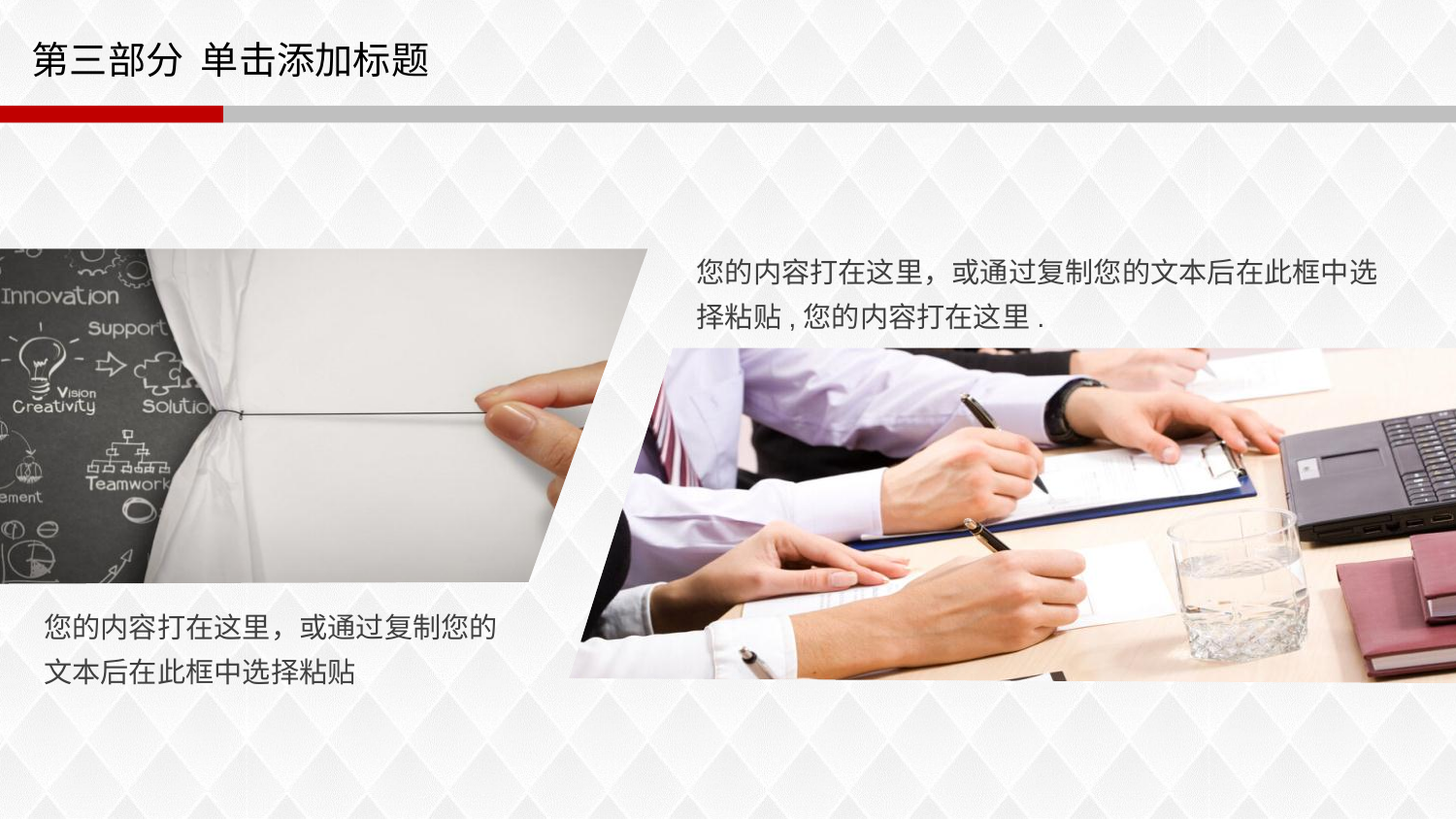

# 第三部分  单击添加标题

您的内容打在这里，或通过复制您的文本后在此框中选择粘贴,您的内容打在这里.

您的内容打在这里，或通过复制您的文本后在此框中选择粘贴